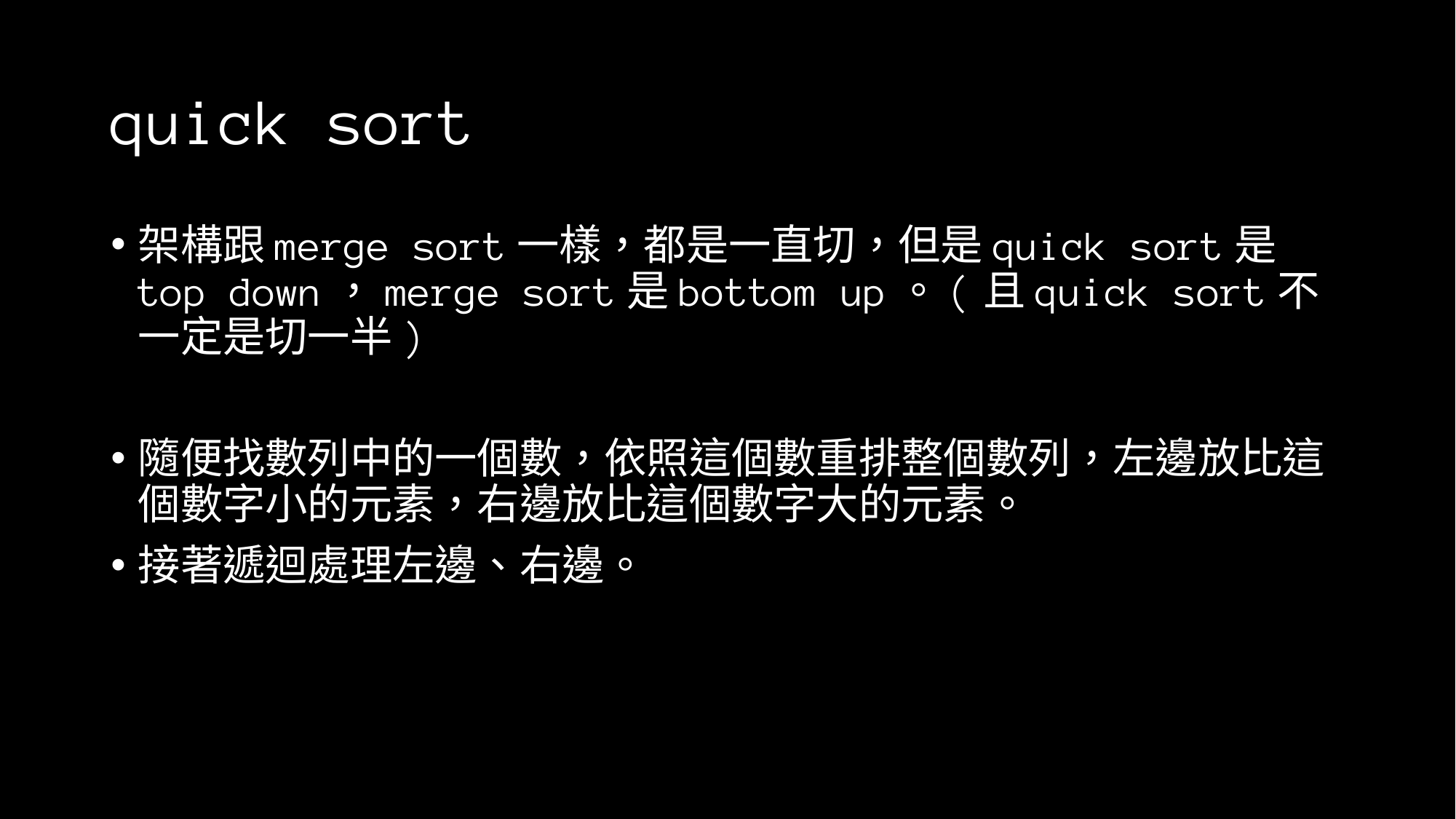

# quick sort
架構跟merge sort一樣，都是一直切，但是quick sort是top down，merge sort是bottom up。(且quick sort不一定是切一半)

隨便找數列中的一個數，依照這個數重排整個數列，左邊放比這個數字小的元素，右邊放比這個數字大的元素。
接著遞迴處理左邊、右邊。